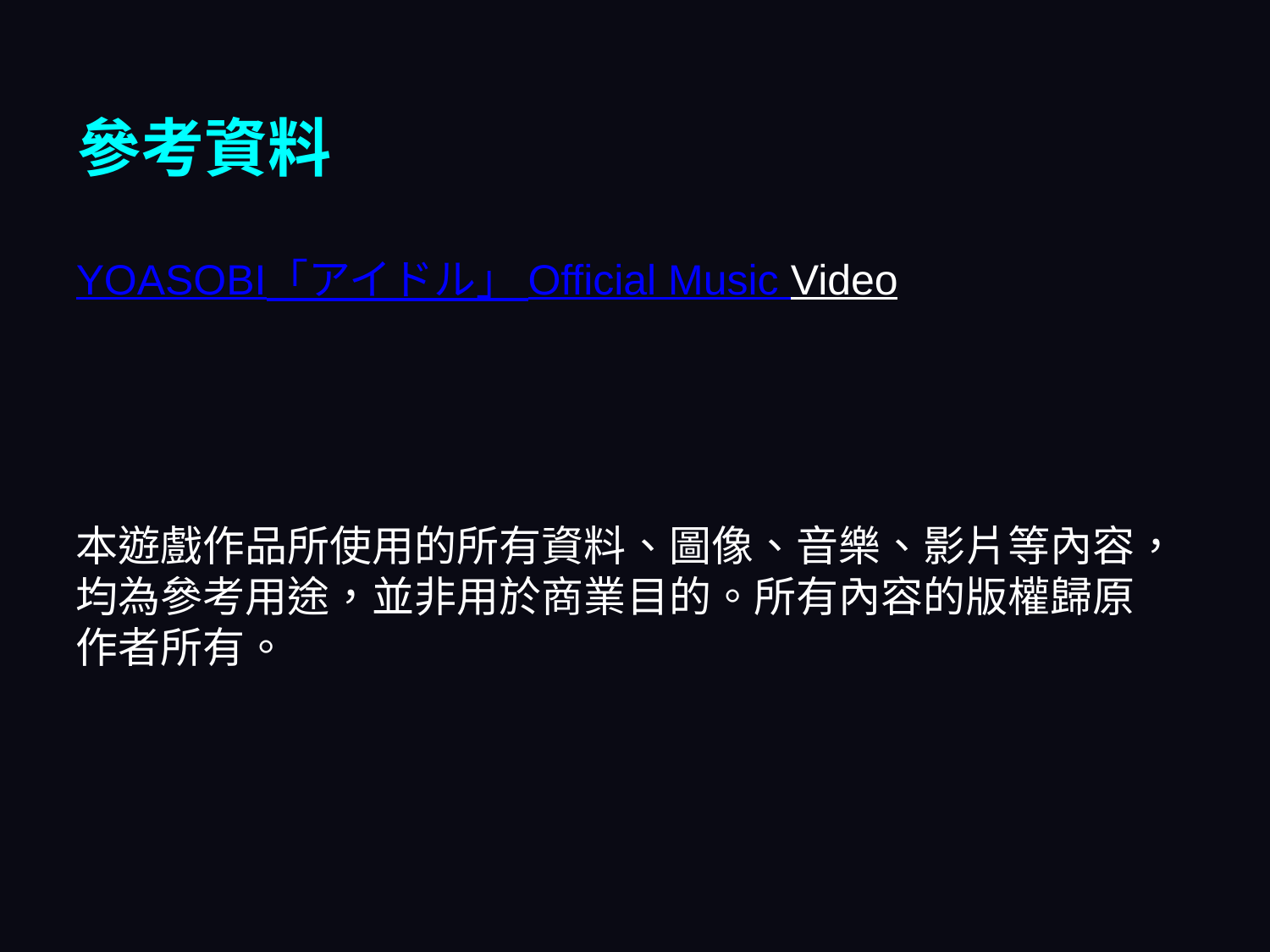

參考資料

YOASOBI「アイドル」 Official Music Video

本遊戲作品所使用的所有資料、圖像、音樂、影片等內容，均為參考用途，並非用於商業目的。所有內容的版權歸原作者所有。